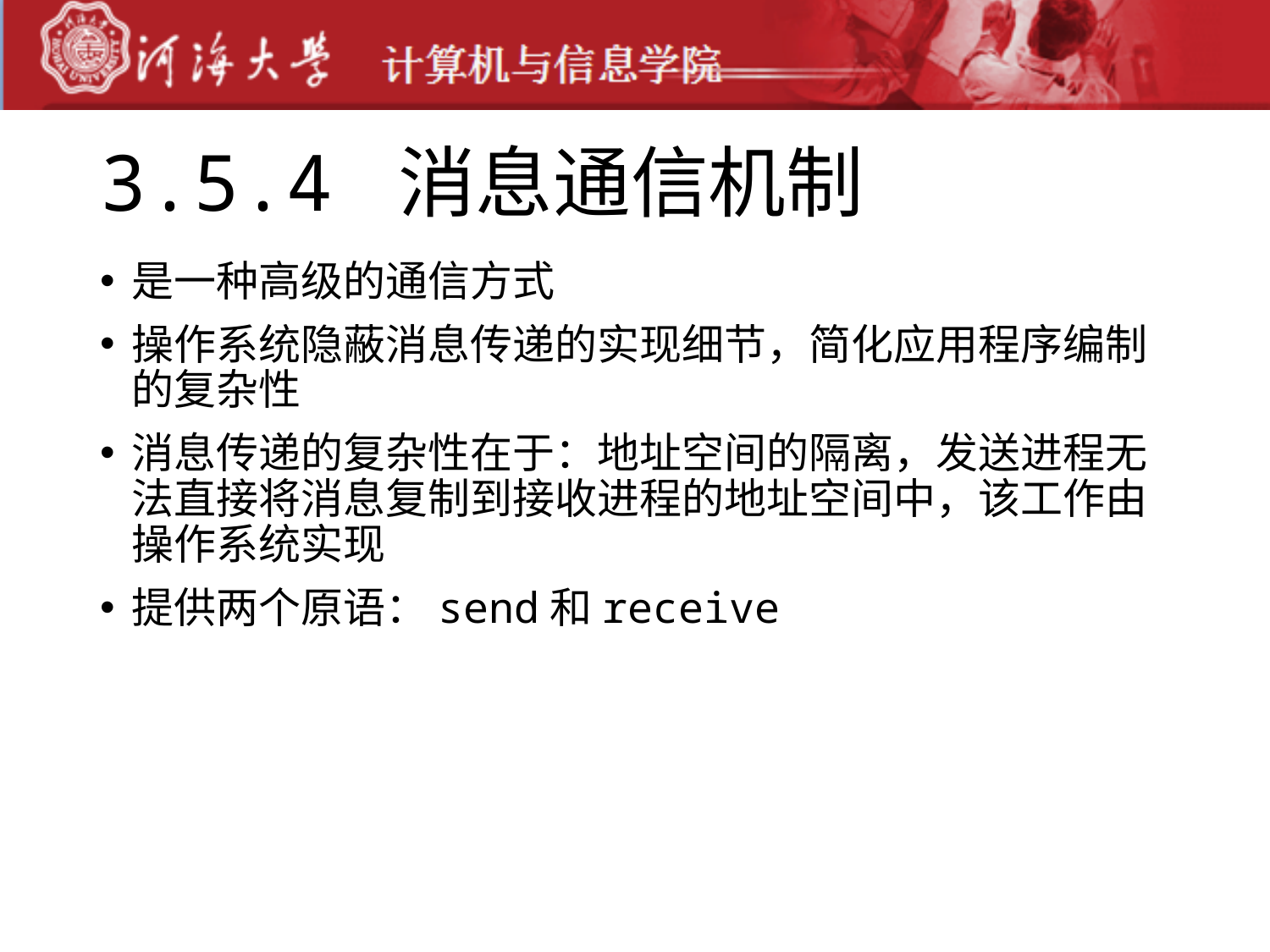

# 3.5.4 消息通信机制
是一种高级的通信方式
操作系统隐蔽消息传递的实现细节，简化应用程序编制的复杂性
消息传递的复杂性在于：地址空间的隔离，发送进程无法直接将消息复制到接收进程的地址空间中，该工作由操作系统实现
提供两个原语：send和receive